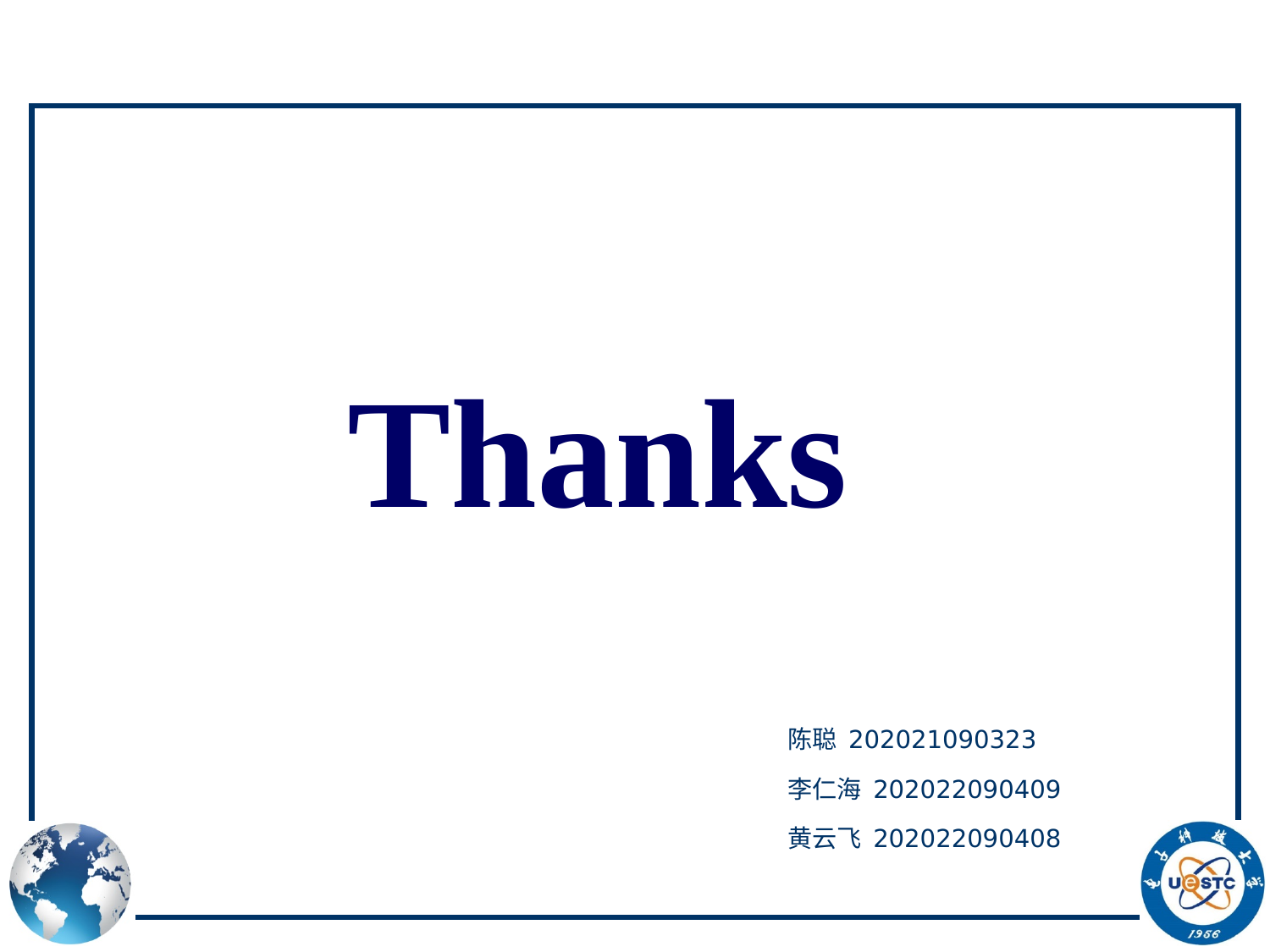

Thanks

陈聪 202021090323
李仁海 202022090409
黄云飞 202022090408